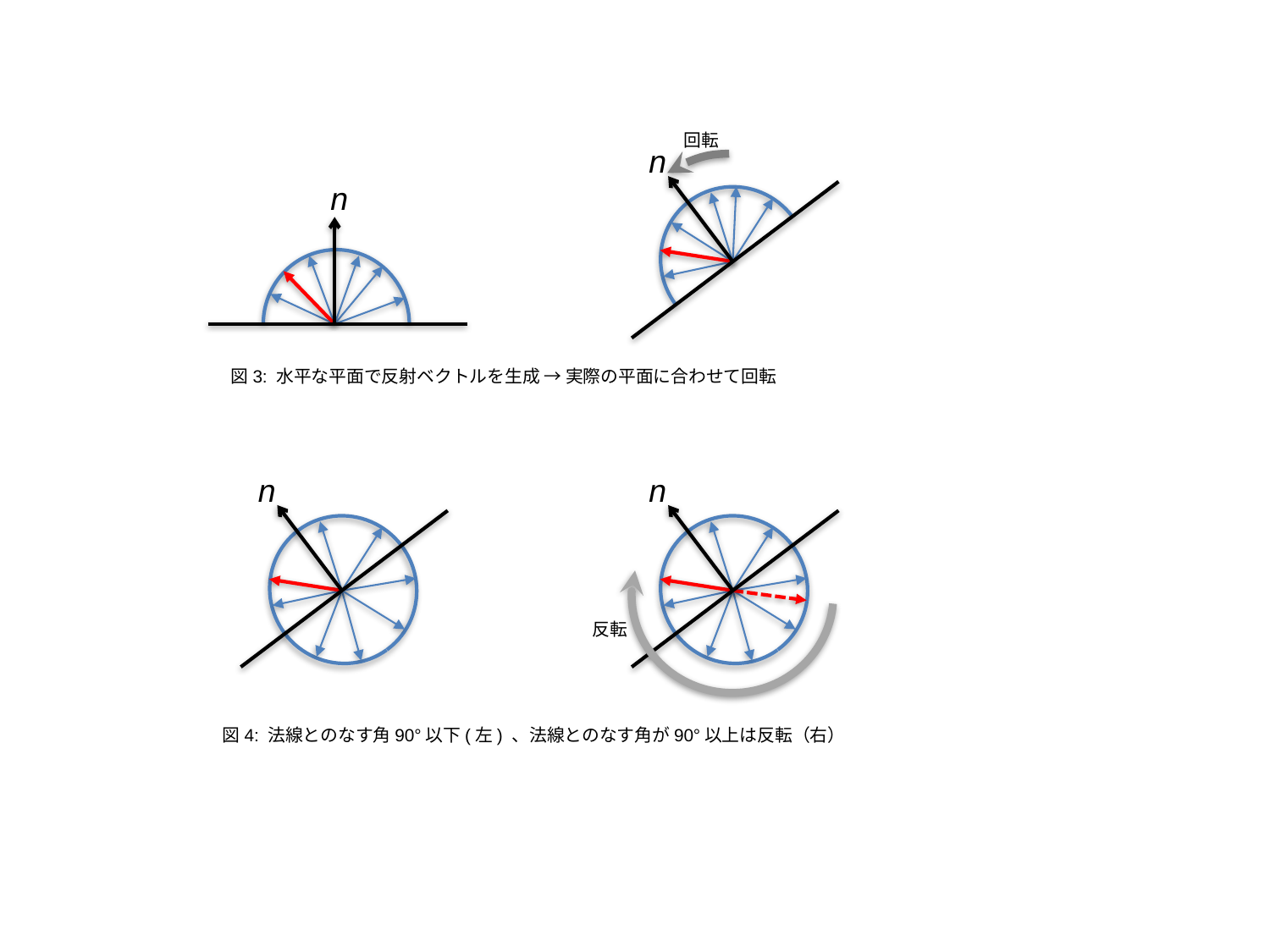

回転
n

n

図3: 水平な平面で反射ベクトルを生成 → 実際の平面に合わせて回転
n
n

反転
図4: 法線とのなす角90°以下(左) 、法線とのなす角が90°以上は反転（右）